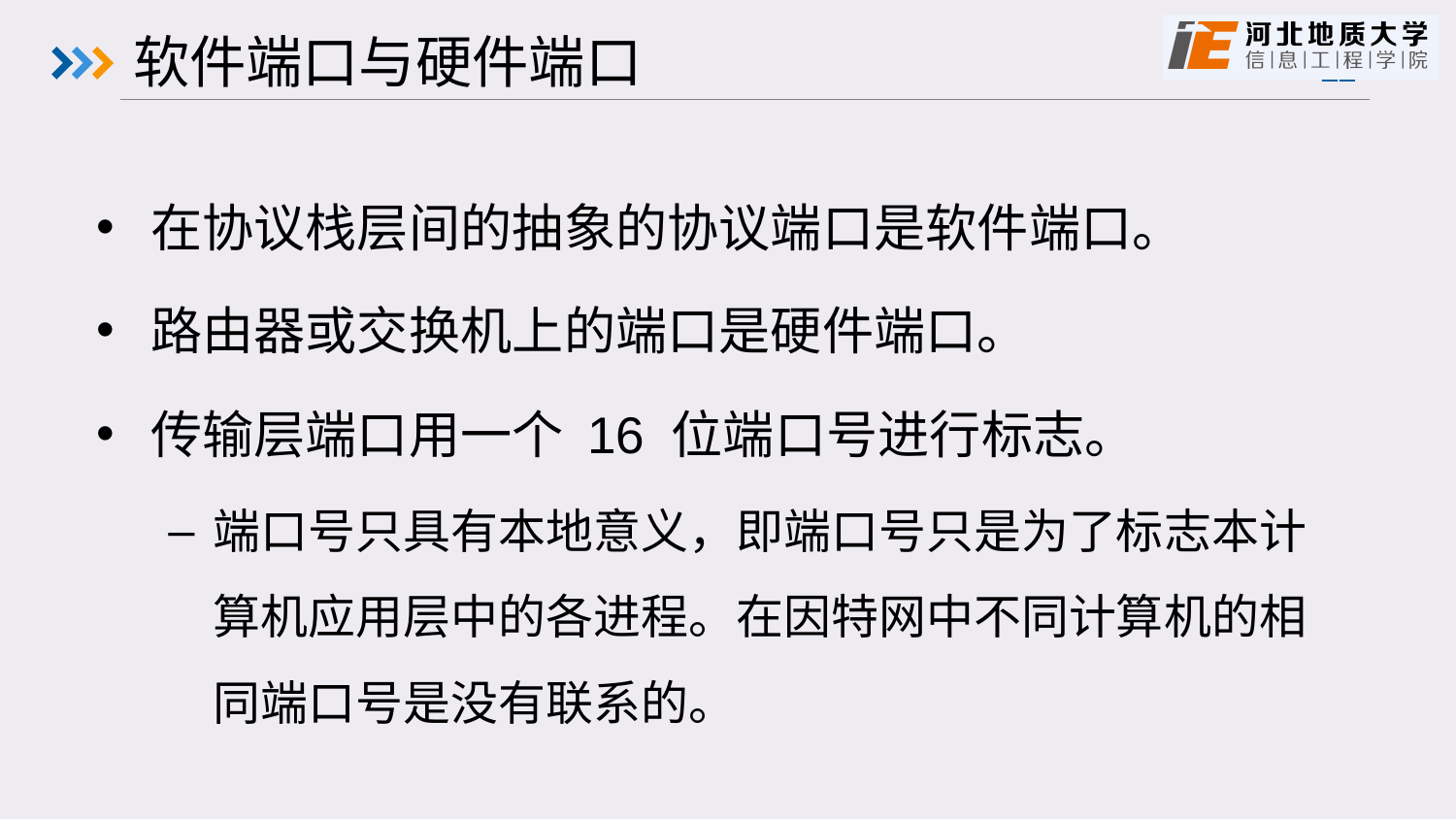

# 软件端口与硬件端口
在协议栈层间的抽象的协议端口是软件端口。
路由器或交换机上的端口是硬件端口。
传输层端口用一个 16 位端口号进行标志。
端口号只具有本地意义，即端口号只是为了标志本计算机应用层中的各进程。在因特网中不同计算机的相同端口号是没有联系的。